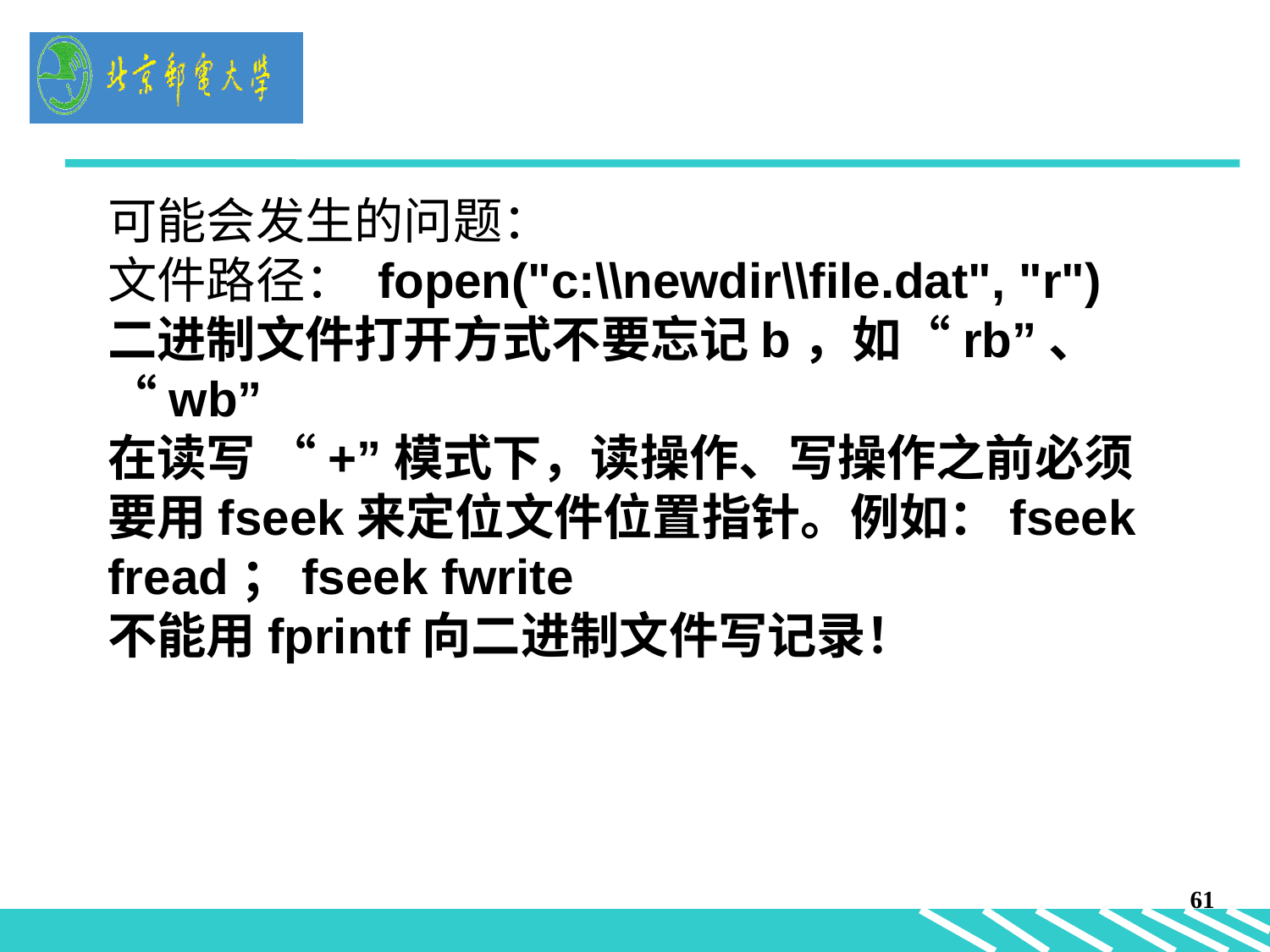

可能会发生的问题：
文件路径： fopen("c:\\newdir\\file.dat", "r")
二进制文件打开方式不要忘记b，如“rb”、“wb”
在读写 “+”模式下，读操作、写操作之前必须要用fseek来定位文件位置指针。例如：fseek fread；fseek fwrite
不能用fprintf向二进制文件写记录！
61